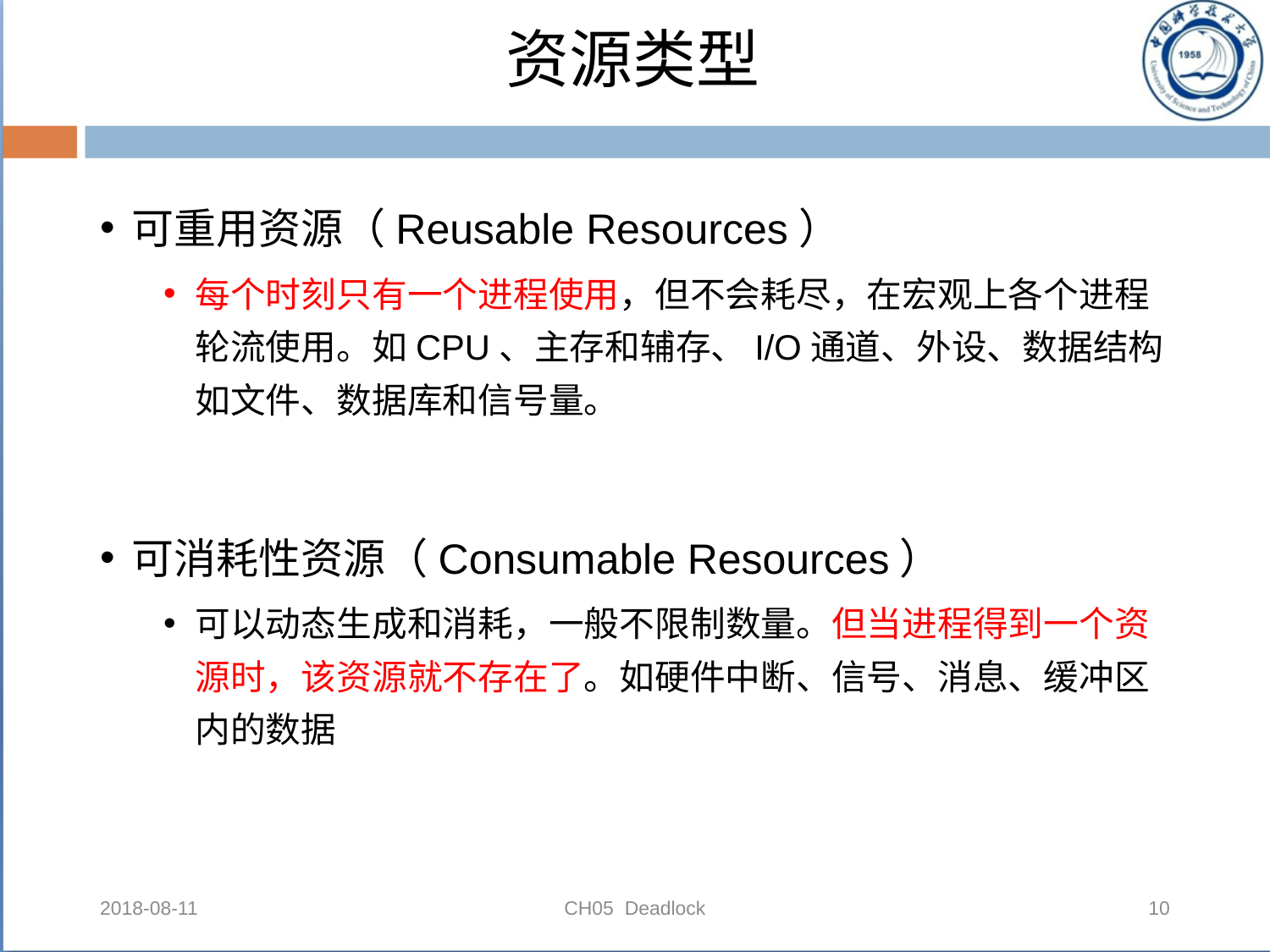

# 资源类型
可重用资源（Reusable Resources）
每个时刻只有一个进程使用，但不会耗尽，在宏观上各个进程轮流使用。如CPU、主存和辅存、I/O通道、外设、数据结构如文件、数据库和信号量。

可消耗性资源（Consumable Resources）
可以动态生成和消耗，一般不限制数量。但当进程得到一个资源时，该资源就不存在了。如硬件中断、信号、消息、缓冲区内的数据

2018-08-11
CH05  Deadlock
10